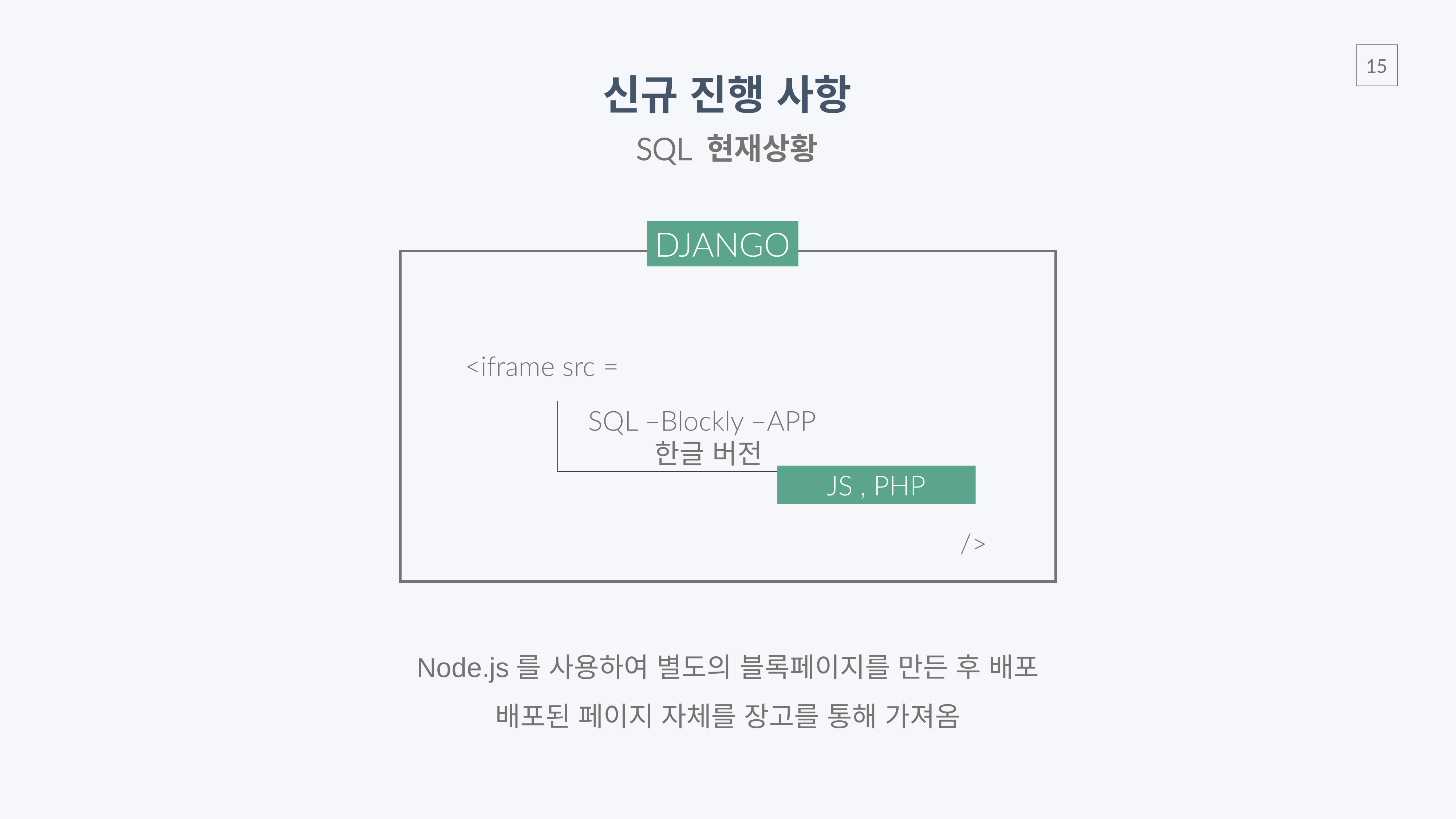

신규 진행 사항
SQL 현재상황
DJANGO

<iframe src =
SQL –Blockly –APP
 한글 버전
JS , PHP
/>
Node.js를 사용하여 별도의 블록페이지를 만든 후 배포
배포된 페이지 자체를 장고를 통해 가져옴